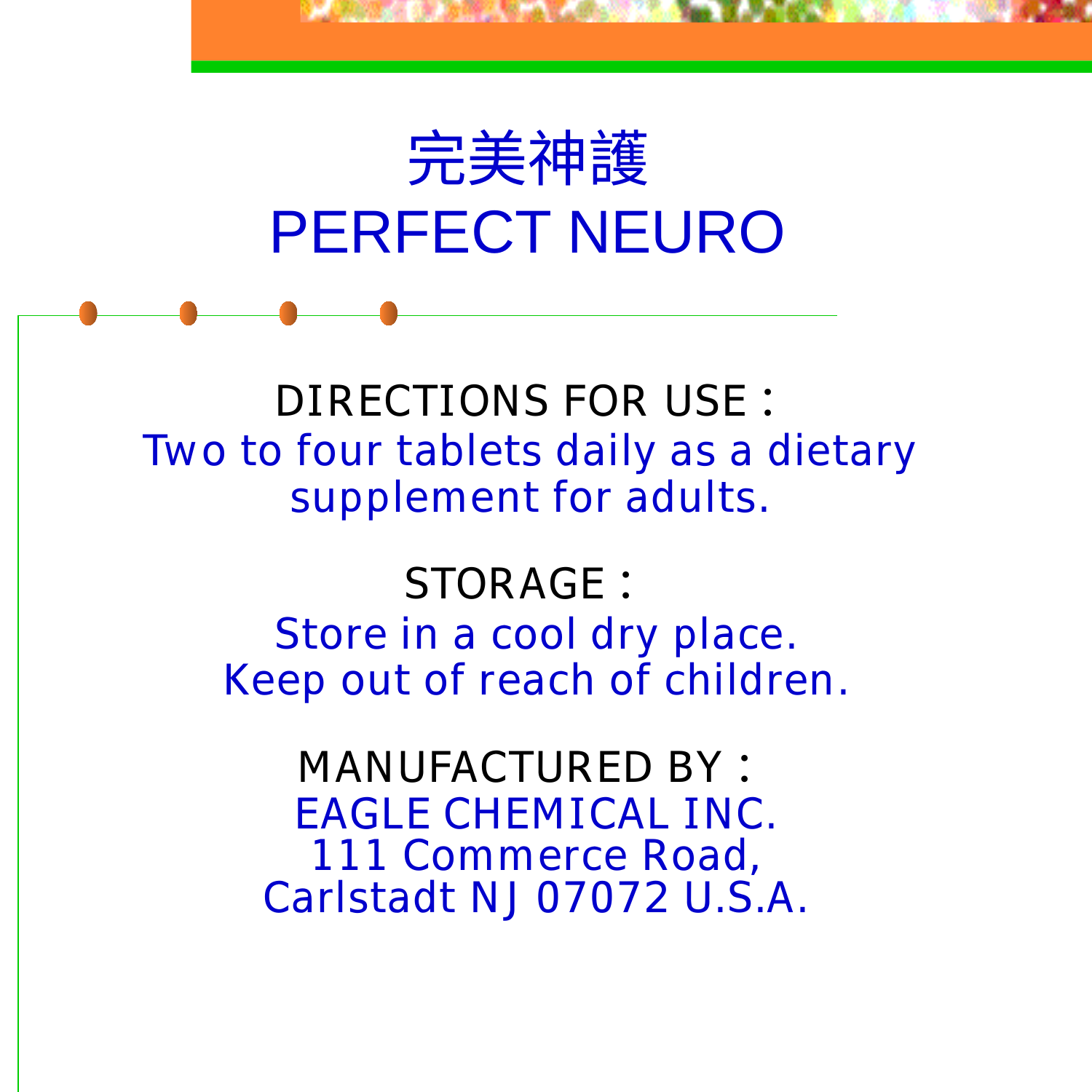

完美神護
PERFECT NEURO

DIRECTIONS FOR USE：
Two to four tablets daily as a dietary
supplement for adults.

STORAGE：
Store in a cool dry place.
Keep out of reach of children.

MANUFACTURED BY：
EAGLE CHEMICAL INC.
111 Commerce Road,
Carlstadt NJ 07072 U.S.A.
7